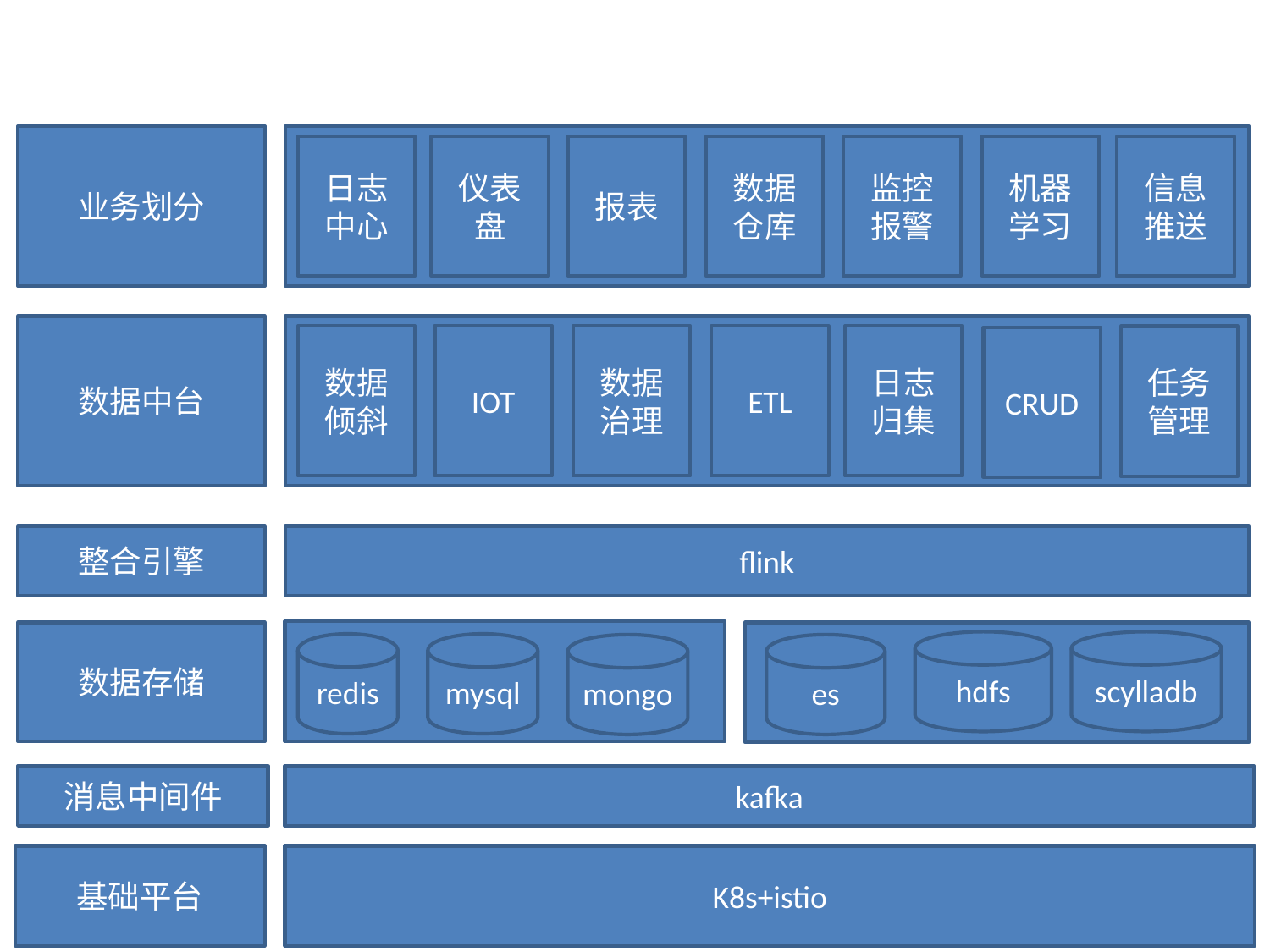

业务划分

日志中心
仪表盘
报表
数据仓库
监控报警
机器学习
信息推送
数据中台

数据倾斜
IOT
数据治理
ETL
日志归集
任务管理
CRUD
整合引擎
flink

数据存储

hdfs
scylladb
redis
mysql
mongo
es
消息中间件
kafka
基础平台
K8s+istio